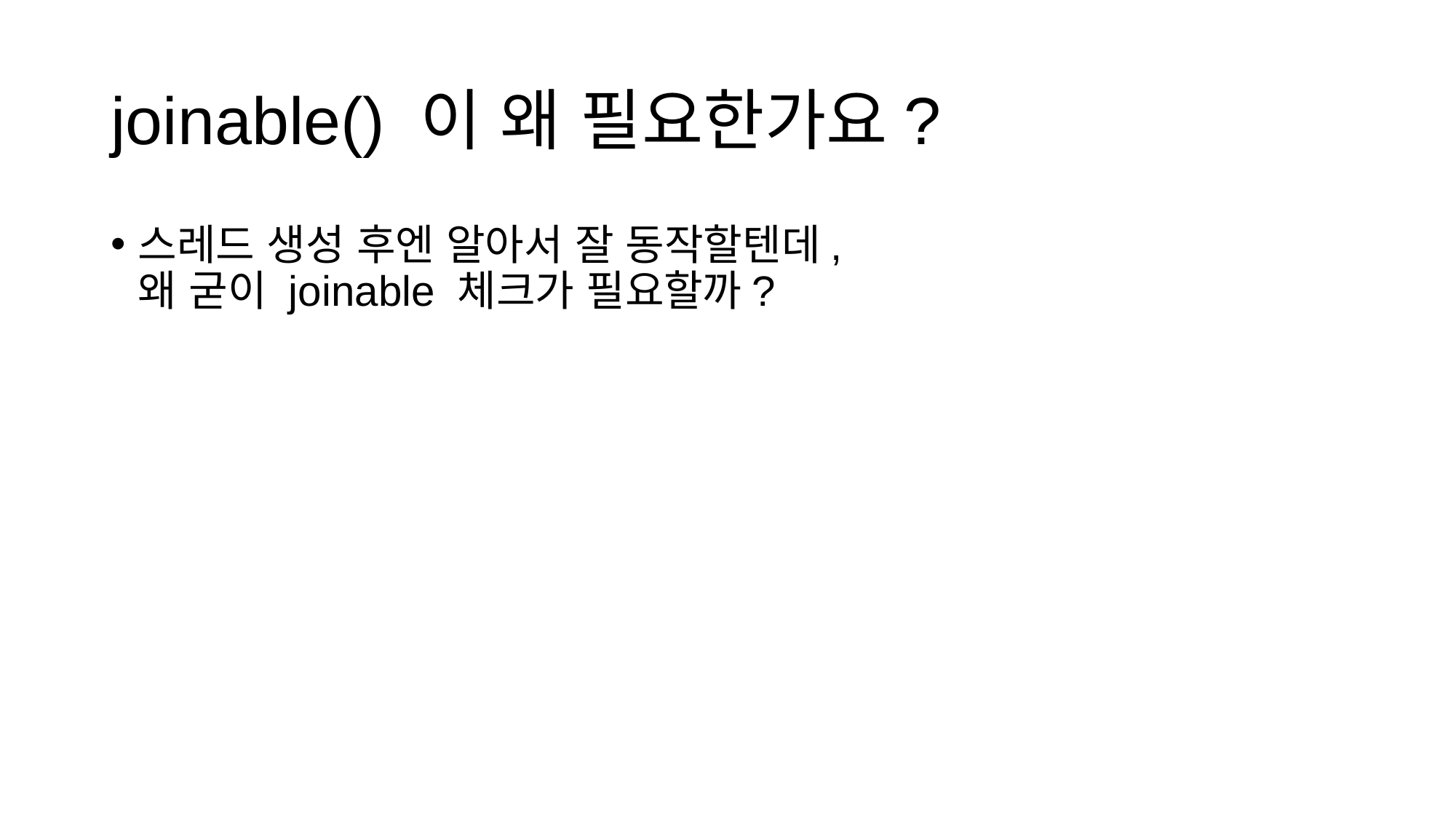

# joinable() 이 왜 필요한가요?
스레드 생성 후엔 알아서 잘 동작할텐데,
왜 굳이 joinable 체크가 필요할까?